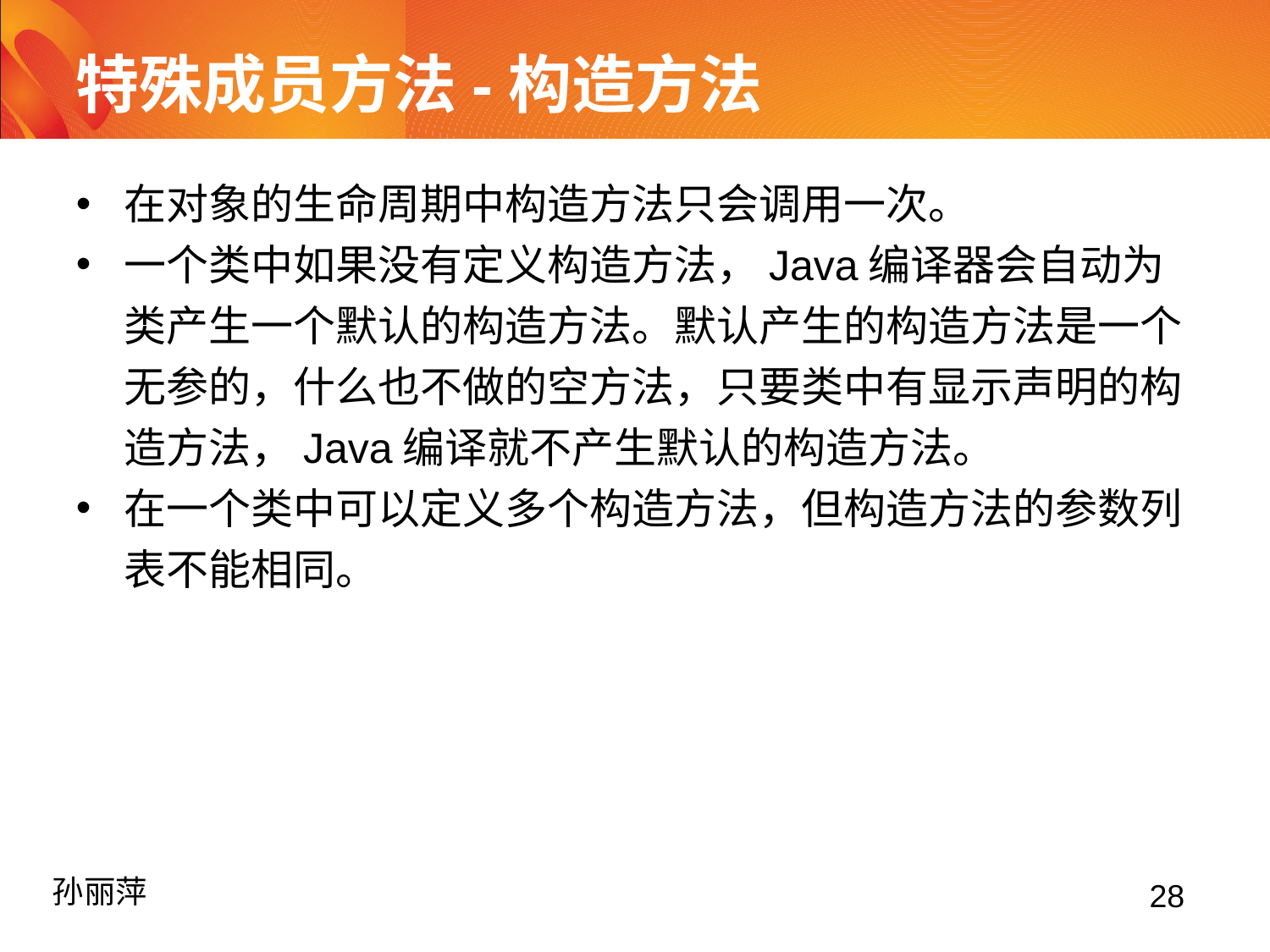

# 特殊成员方法-构造方法
在对象的生命周期中构造方法只会调用一次。
一个类中如果没有定义构造方法，Java编译器会自动为类产生一个默认的构造方法。默认产生的构造方法是一个无参的，什么也不做的空方法，只要类中有显示声明的构造方法，Java编译就不产生默认的构造方法。
在一个类中可以定义多个构造方法，但构造方法的参数列表不能相同。